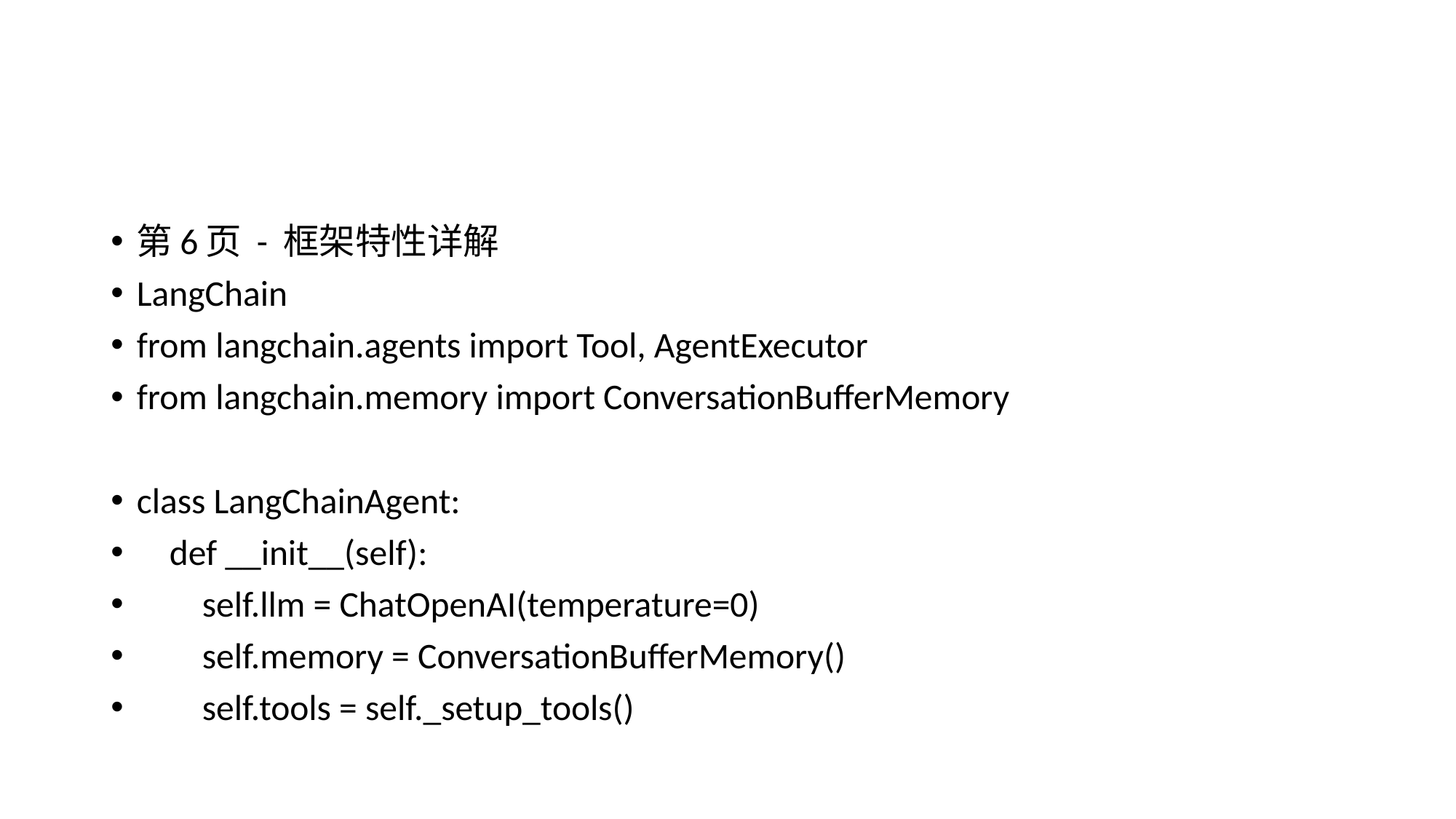

#
第6页 - 框架特性详解
LangChain
from langchain.agents import Tool, AgentExecutor
from langchain.memory import ConversationBufferMemory

class LangChainAgent:
    def __init__(self):
        self.llm = ChatOpenAI(temperature=0)
        self.memory = ConversationBufferMemory()
        self.tools = self._setup_tools()